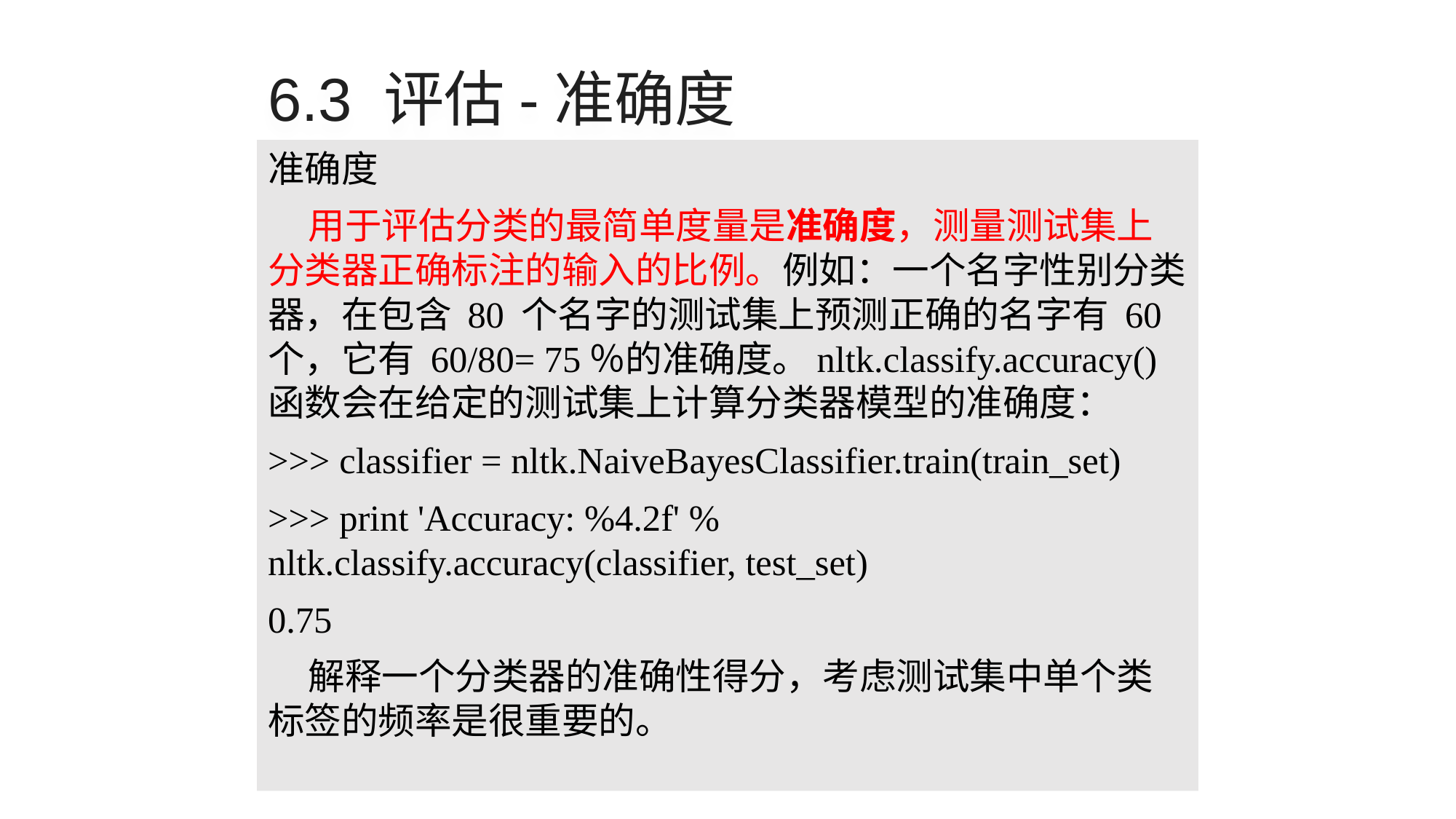

# 6.3 评估-准确度
准确度
用于评估分类的最简单度量是准确度，测量测试集上分类器正确标注的输入的比例。例如：一个名字性别分类器，在包含 80 个名字的测试集上预测正确的名字有 60 个，它有 60/80= 75％的准确度。nltk.classify.accuracy()函数会在给定的测试集上计算分类器模型的准确度：
>>> classifier = nltk.NaiveBayesClassifier.train(train_set)
>>> print 'Accuracy: %4.2f' % nltk.classify.accuracy(classifier, test_set)
0.75
解释一个分类器的准确性得分，考虑测试集中单个类标签的频率是很重要的。